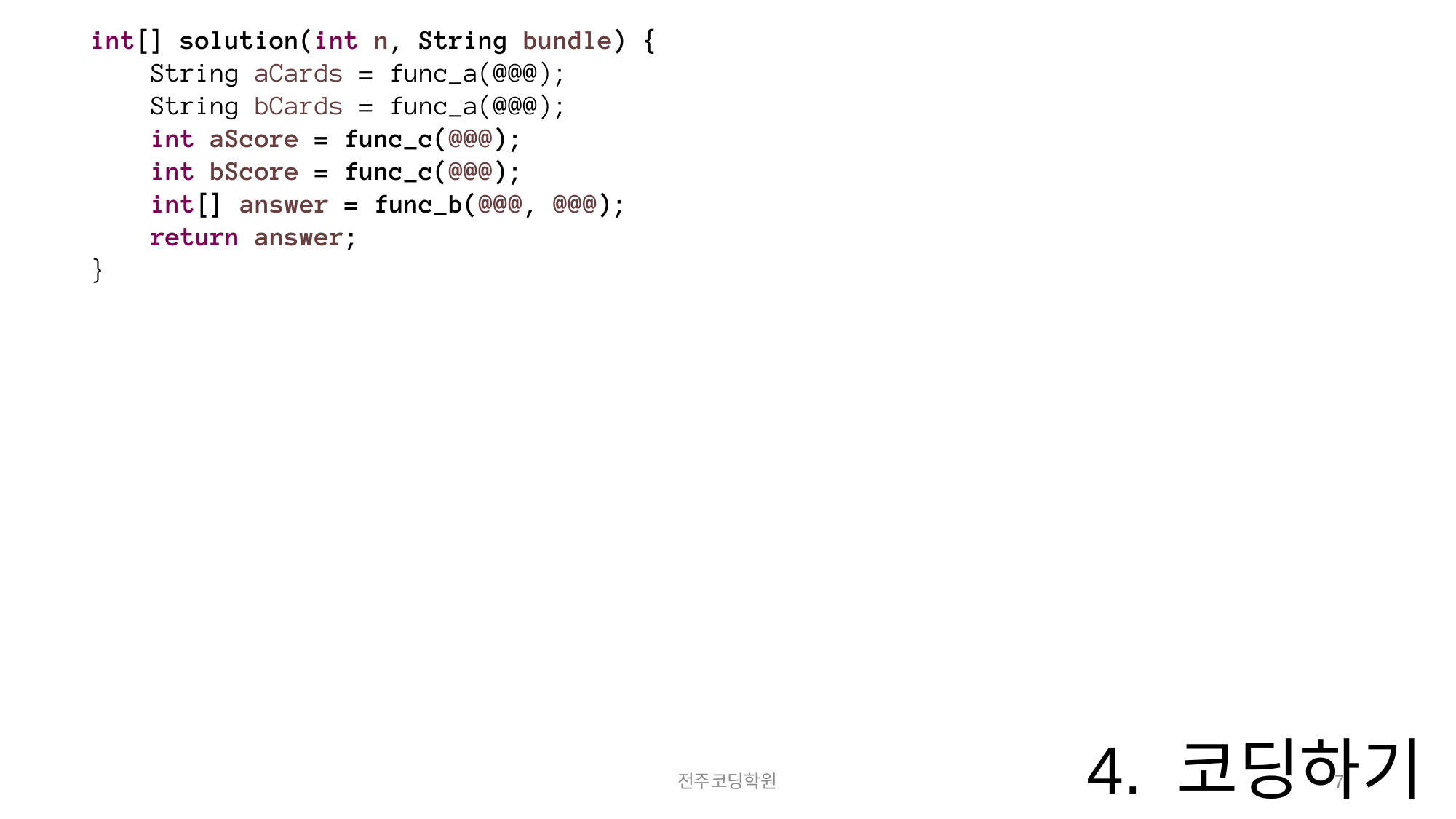

int[] solution(int n, String bundle) {
        String aCards = func_a(@@@);
        String bCards = func_a(@@@);
        int aScore = func_c(@@@);
        int bScore = func_c(@@@);
        int[] answer = func_b(@@@, @@@);
        return answer;
    }

# 4. 코딩하기
전주코딩학원
7